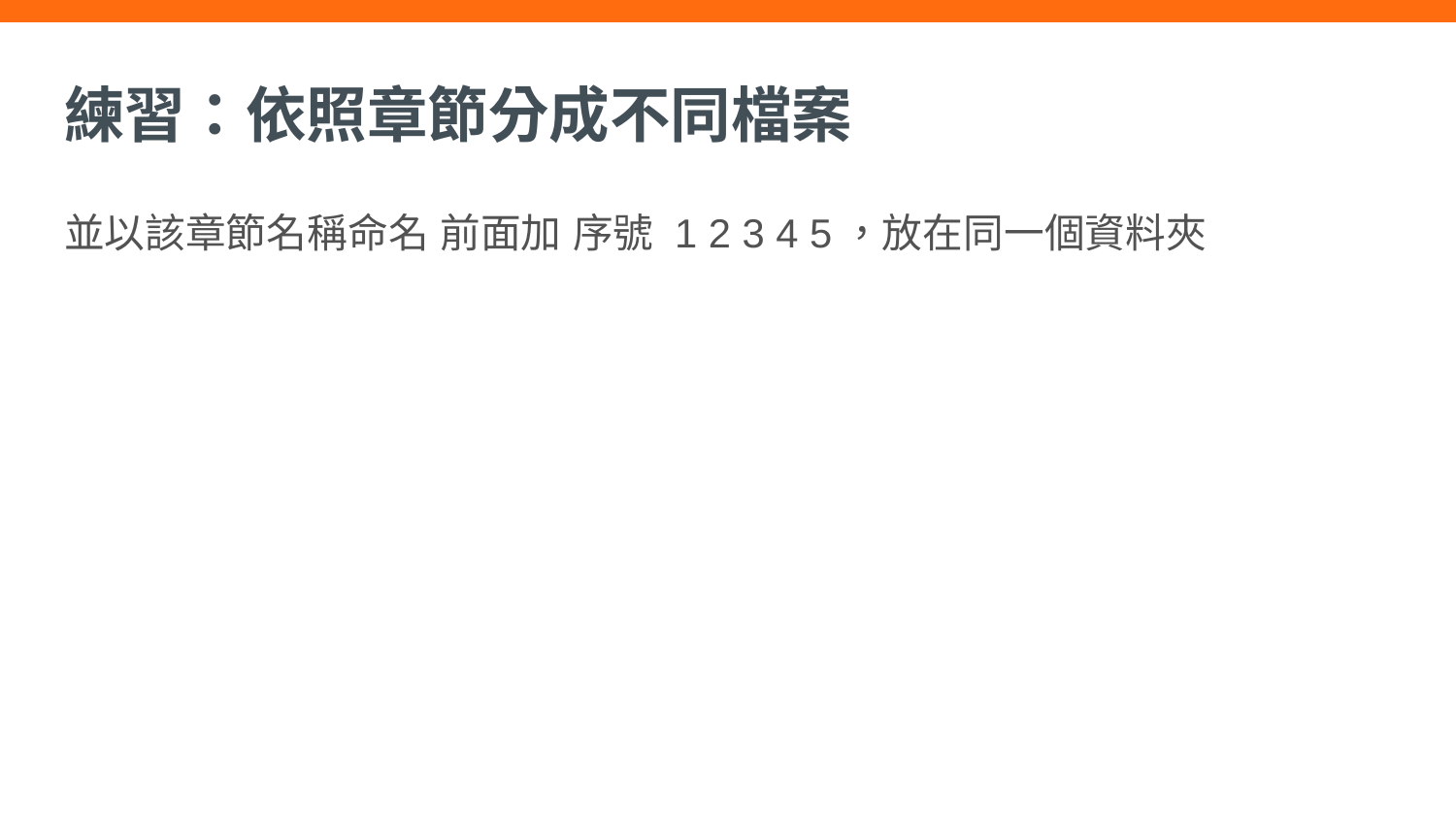

# 練習：依照章節分成不同檔案
並以該章節名稱命名 前面加 序號 1 2 3 4 5，放在同一個資料夾